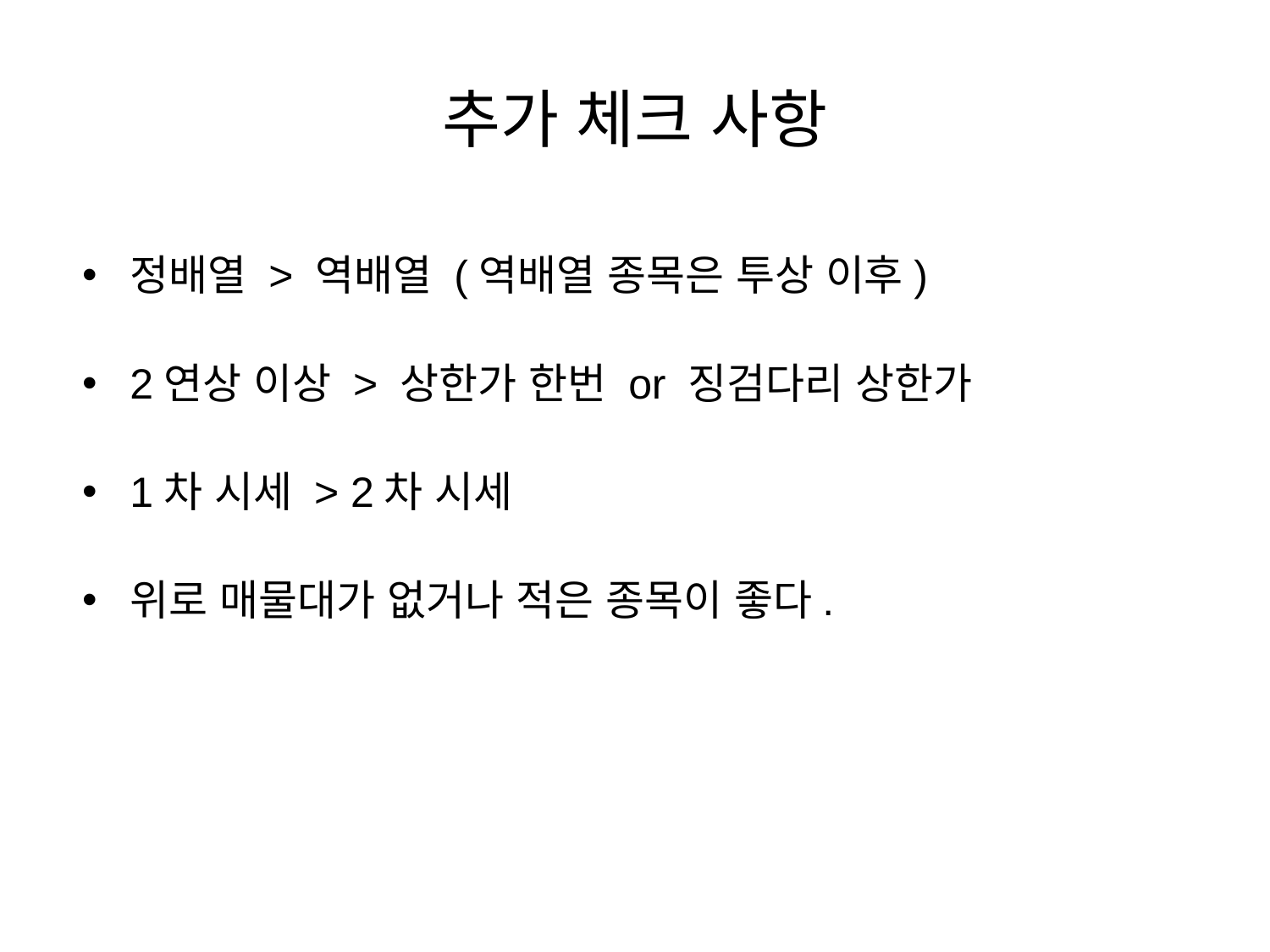

# 추가 체크 사항
정배열 > 역배열 (역배열 종목은 투상 이후)

2연상 이상 > 상한가 한번 or 징검다리 상한가

1차 시세 > 2차 시세

위로 매물대가 없거나 적은 종목이 좋다.